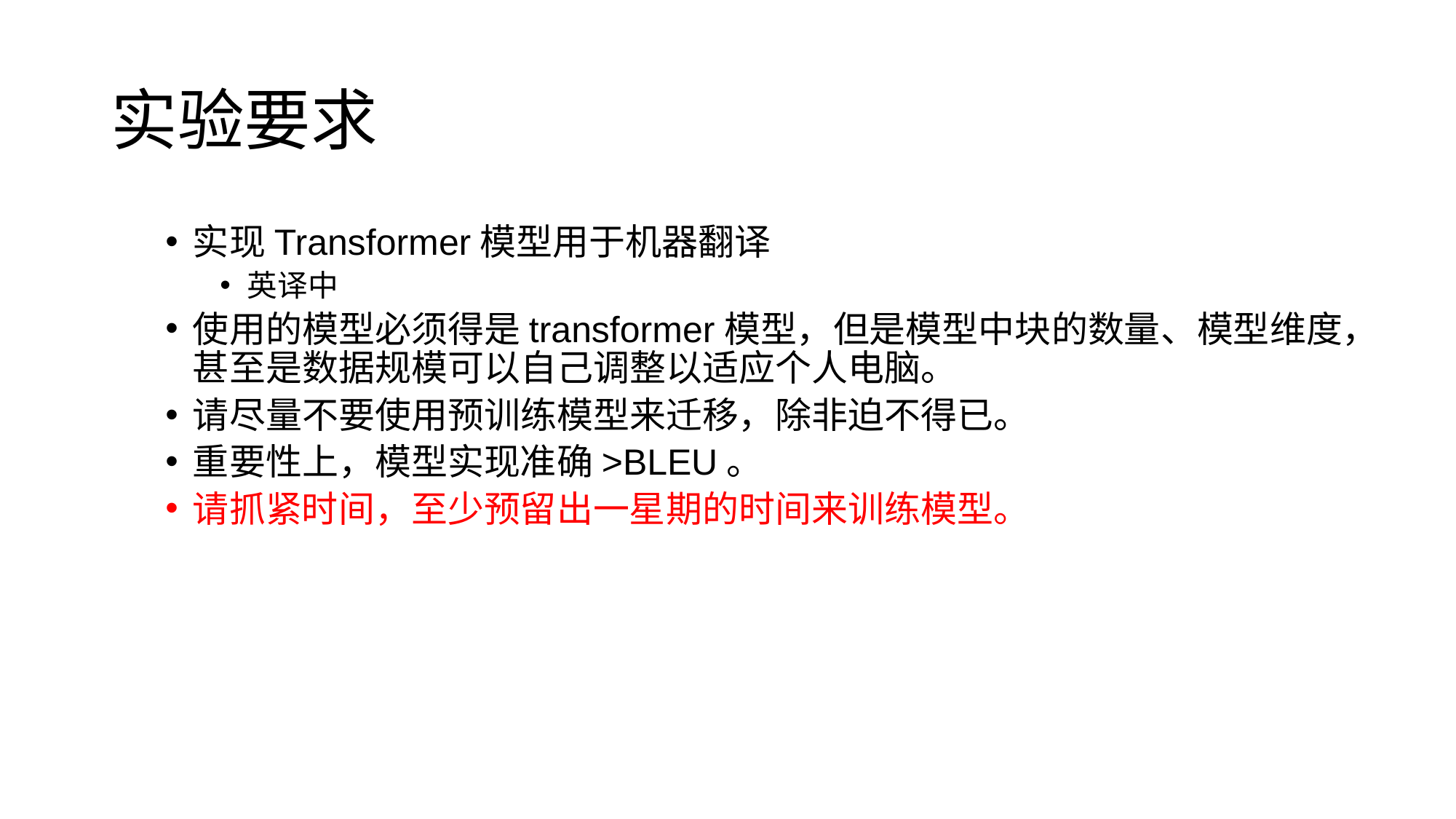

# 实验要求
实现Transformer模型用于机器翻译
英译中
使用的模型必须得是transformer模型，但是模型中块的数量、模型维度，甚至是数据规模可以自己调整以适应个人电脑。
请尽量不要使用预训练模型来迁移，除非迫不得已。
重要性上，模型实现准确>BLEU。
请抓紧时间，至少预留出一星期的时间来训练模型。